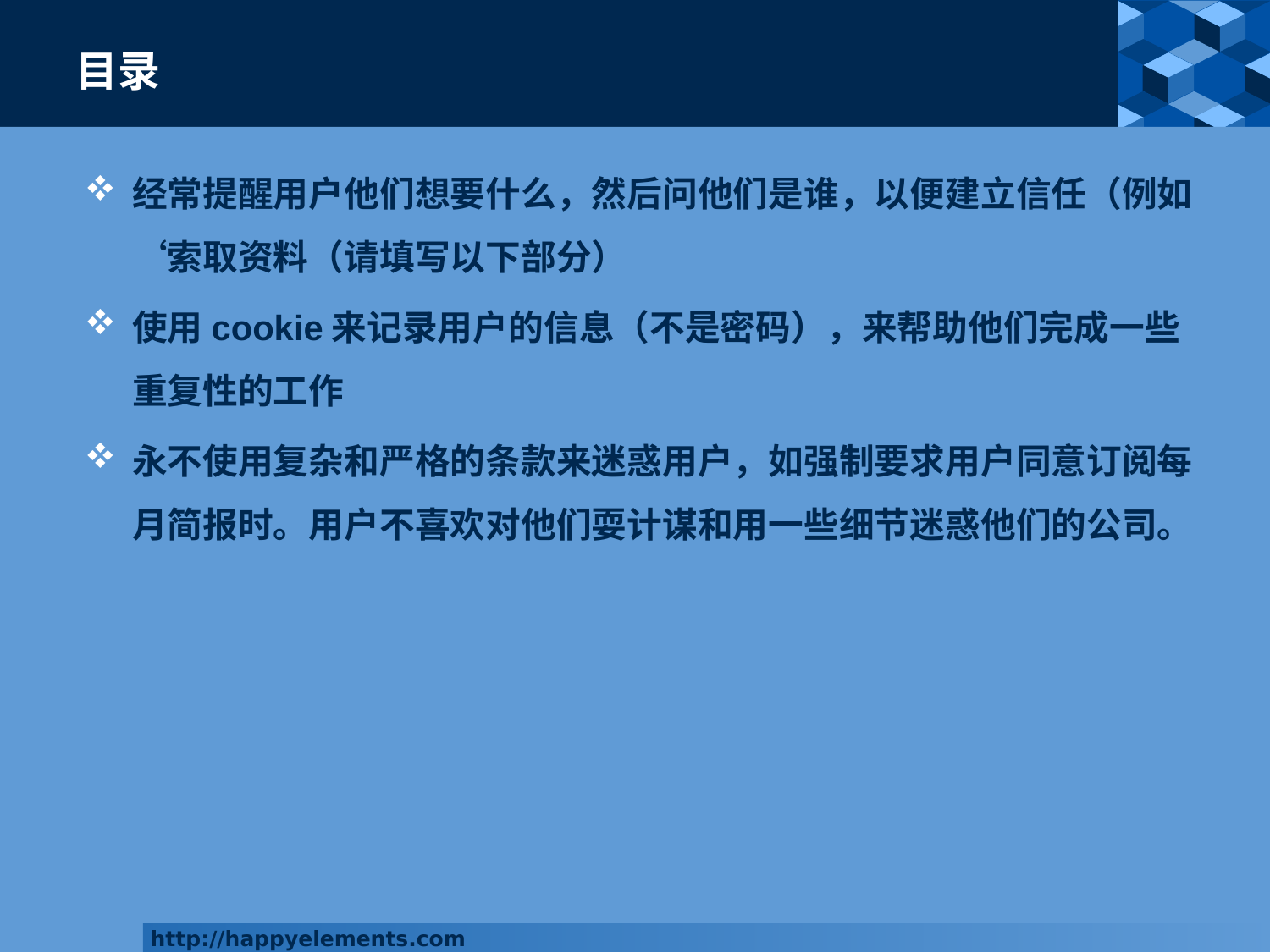

# 目录
经常提醒用户他们想要什么，然后问他们是谁，以便建立信任（例如‘索取资料（请填写以下部分）
使用cookie来记录用户的信息（不是密码），来帮助他们完成一些重复性的工作
永不使用复杂和严格的条款来迷惑用户，如强制要求用户同意订阅每月简报时。用户不喜欢对他们耍计谋和用一些细节迷惑他们的公司。

http://happyelements.com